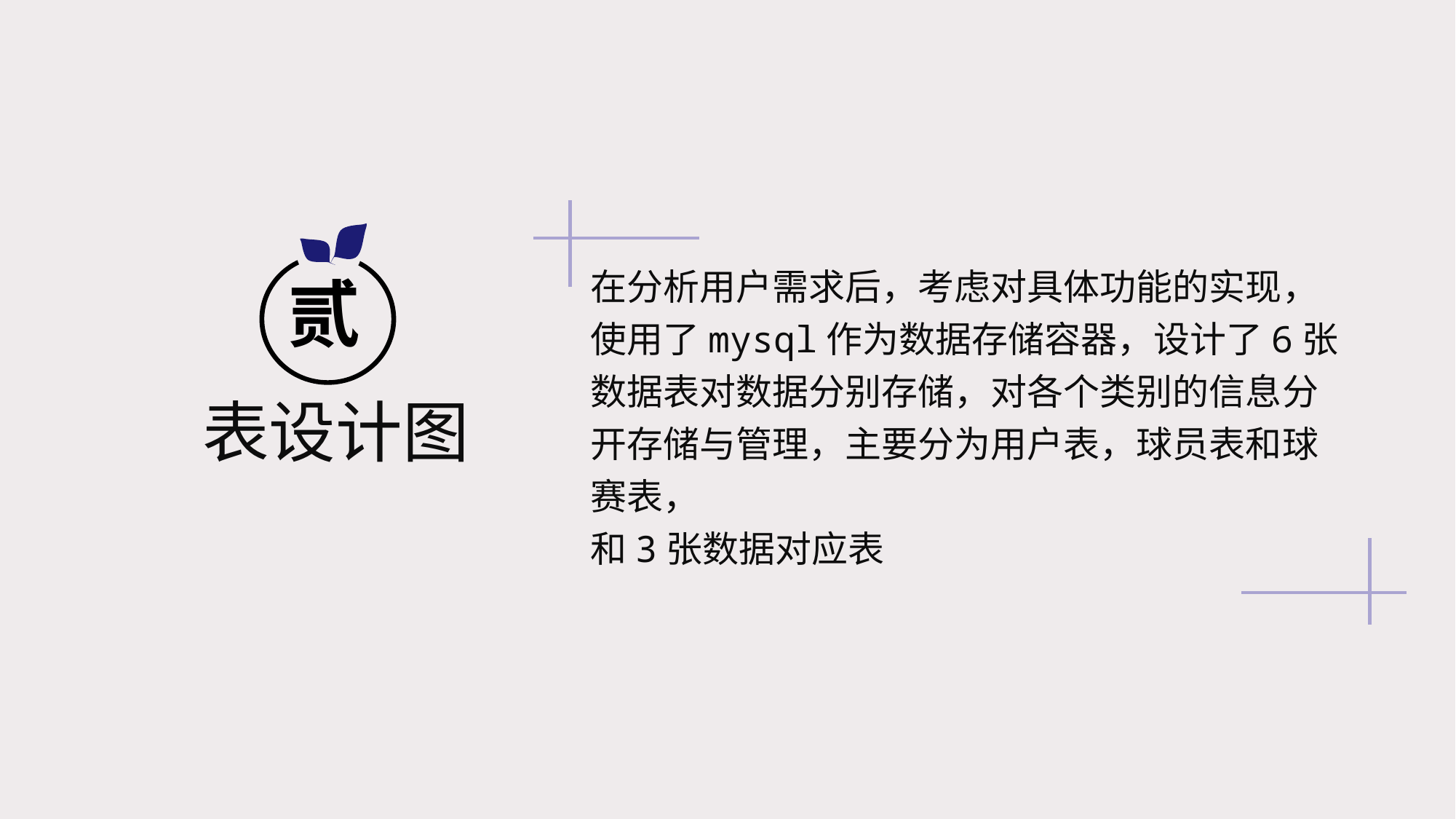

贰
在分析用户需求后，考虑对具体功能的实现，使用了mysql作为数据存储容器，设计了6张数据表对数据分别存储，对各个类别的信息分开存储与管理，主要分为用户表，球员表和球赛表，
和3张数据对应表
表设计图